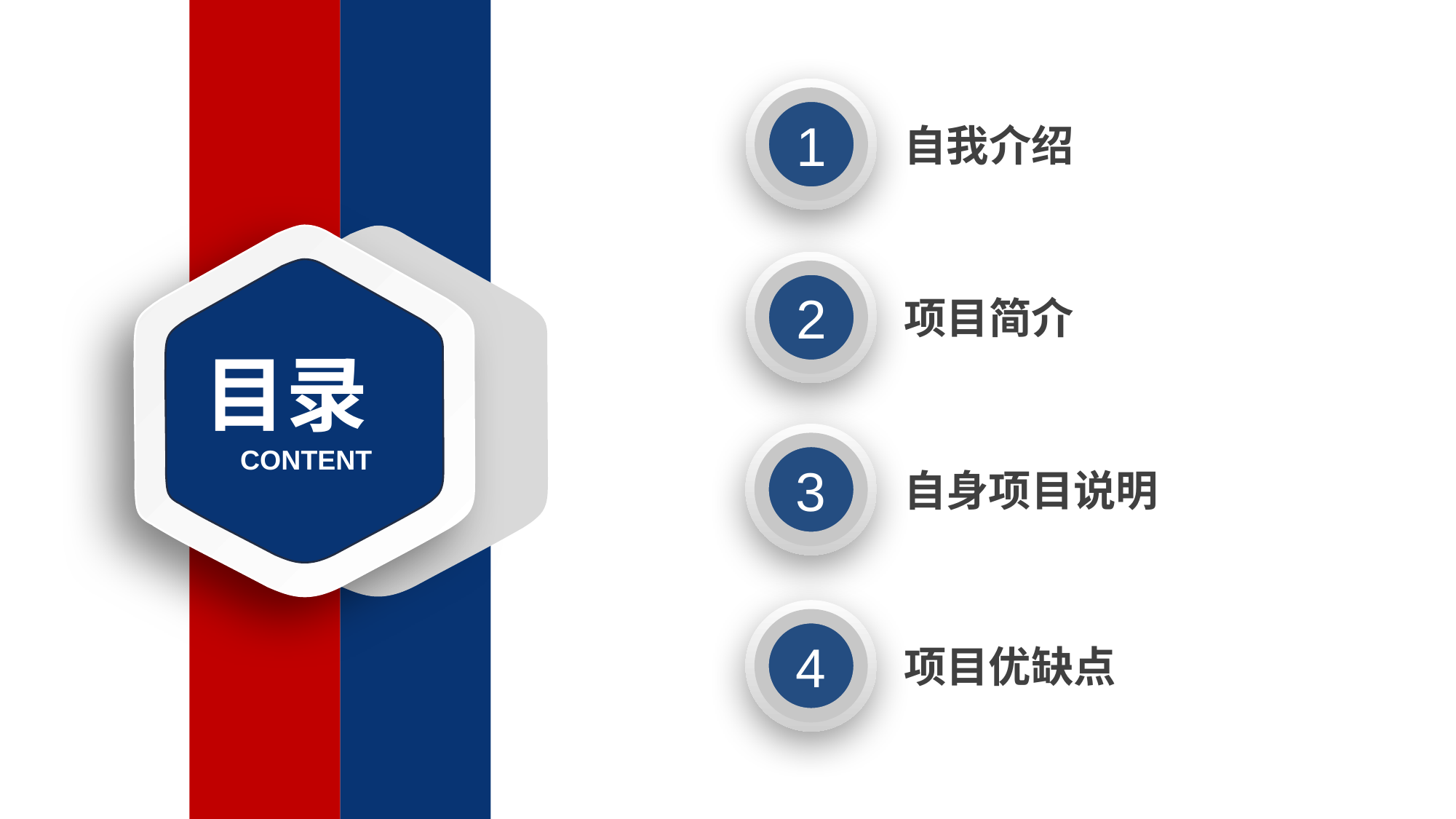

1
自我介绍

2
项目简介
目录

3
自身项目说明
CONTENT

4
项目优缺点